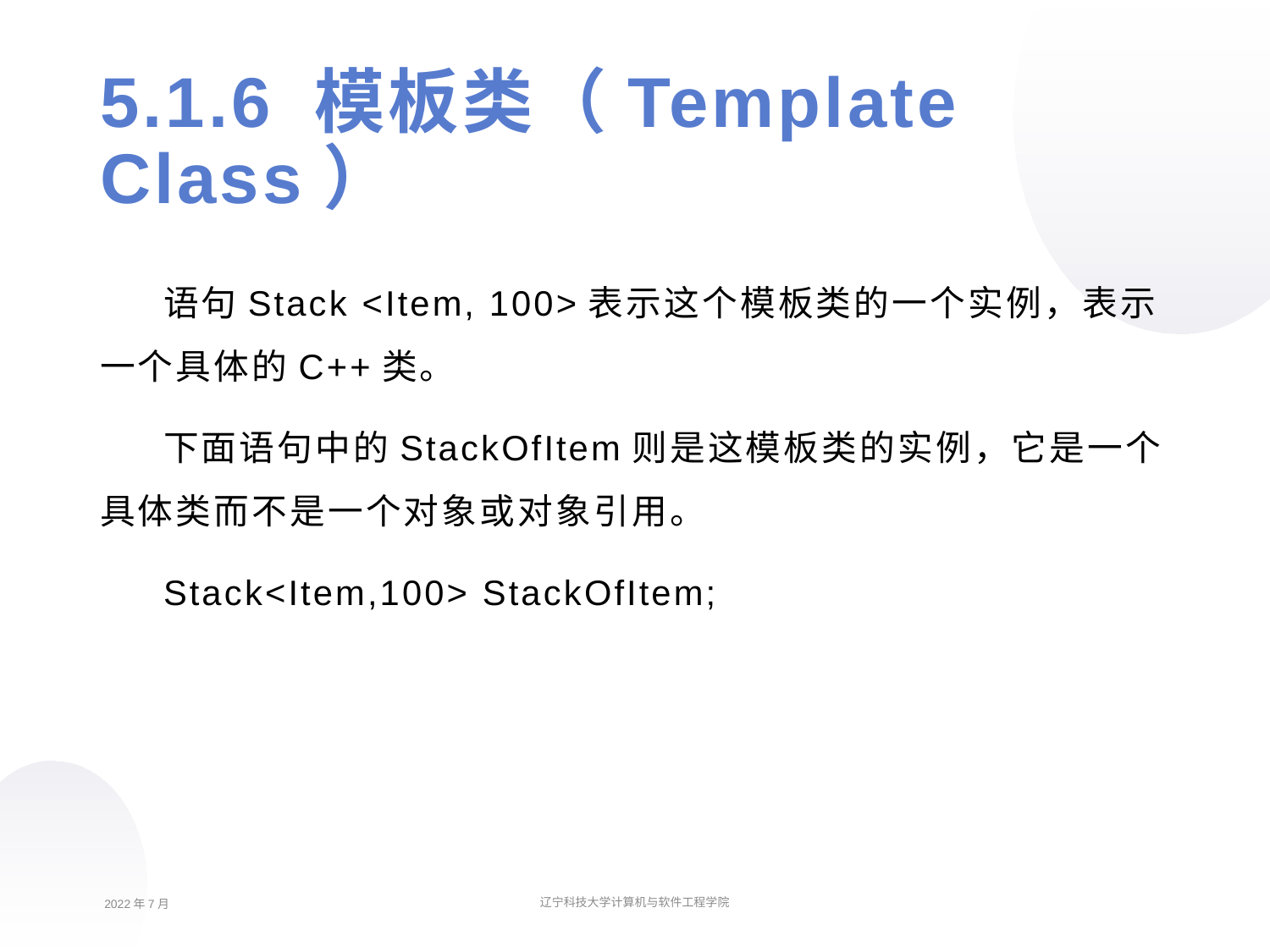

5.1.6 模板类（Template Class）
语句Stack <Item, 100>表示这个模板类的一个实例，表示一个具体的C++类。
下面语句中的StackOfItem则是这模板类的实例，它是一个具体类而不是一个对象或对象引用。
Stack<Item,100> StackOfItem;

2022年7月
辽宁科技大学计算机与软件工程学院
48